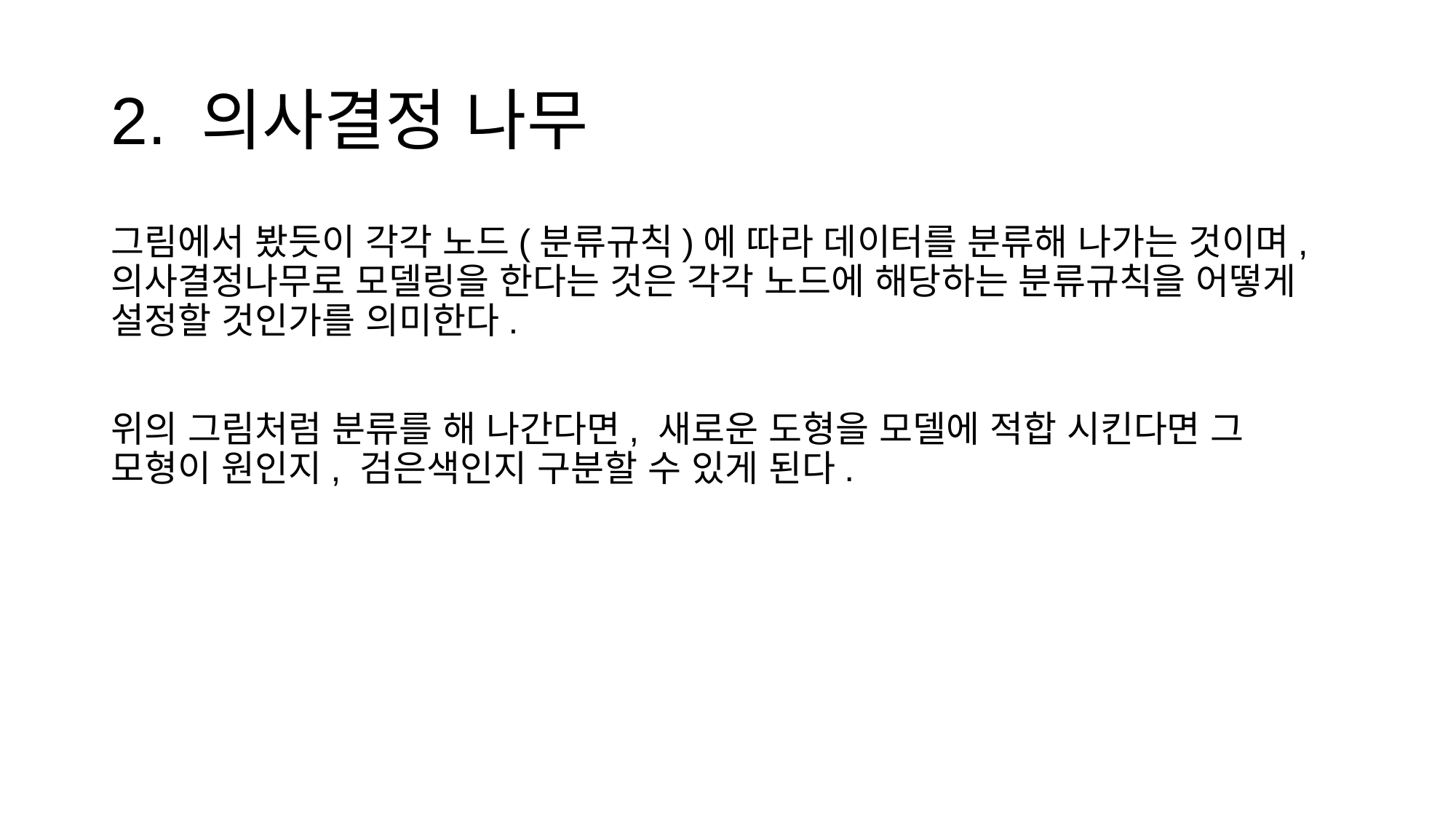

# 2. 의사결정 나무
그림에서 봤듯이 각각 노드(분류규칙)에 따라 데이터를 분류해 나가는 것이며, 의사결정나무로 모델링을 한다는 것은 각각 노드에 해당하는 분류규칙을 어떻게 설정할 것인가를 의미한다.

위의 그림처럼 분류를 해 나간다면, 새로운 도형을 모델에 적합 시킨다면 그 모형이 원인지, 검은색인지 구분할 수 있게 된다.